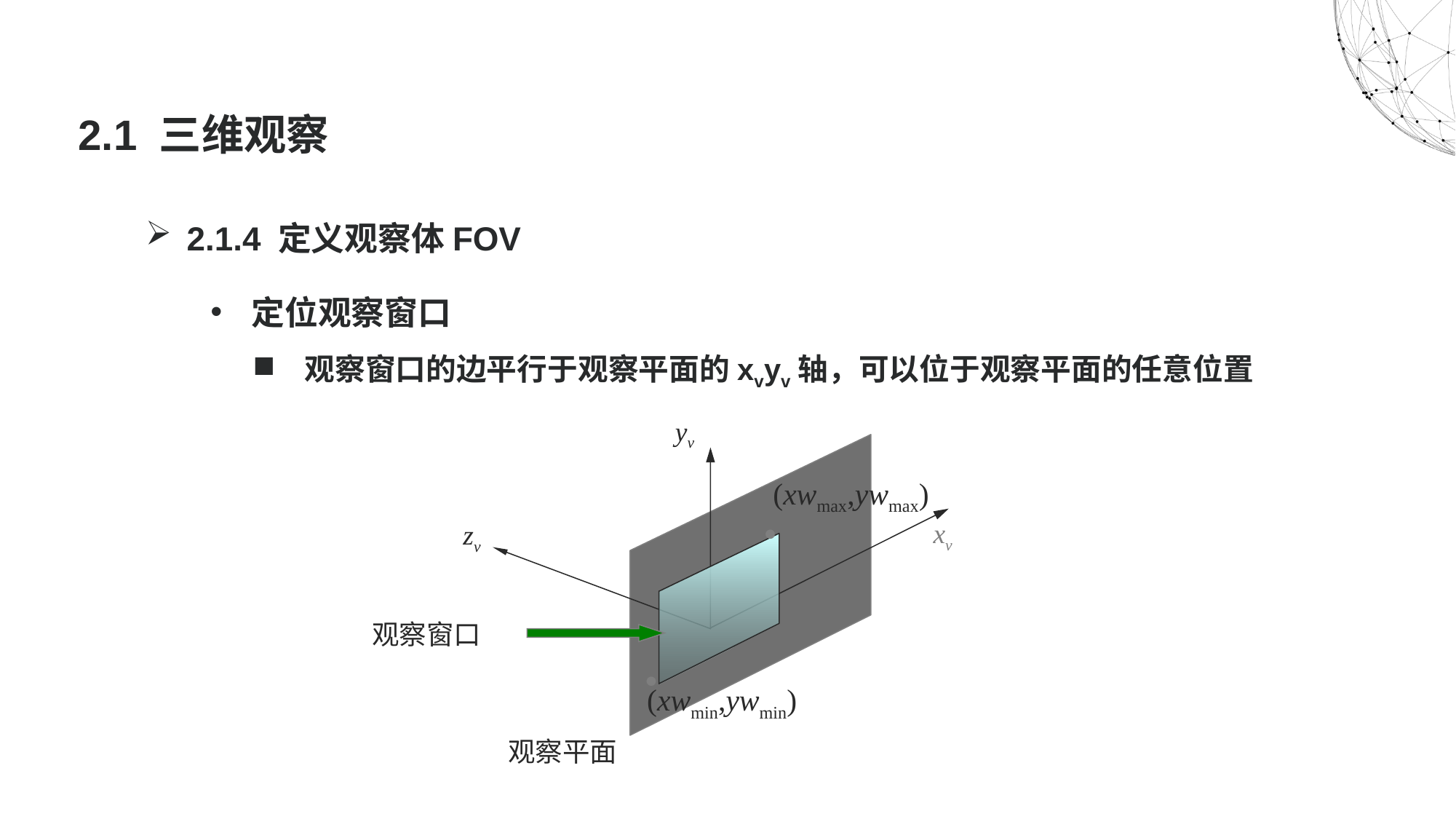

# 2.1 三维观察
2.1.4 定义观察体FOV
定位观察窗口
观察窗口的边平行于观察平面的xvyv轴，可以位于观察平面的任意位置
yv

观察平面
(xwmax,ywmax)
•

xv
zv

观察窗口

•
(xwmin,ywmin)